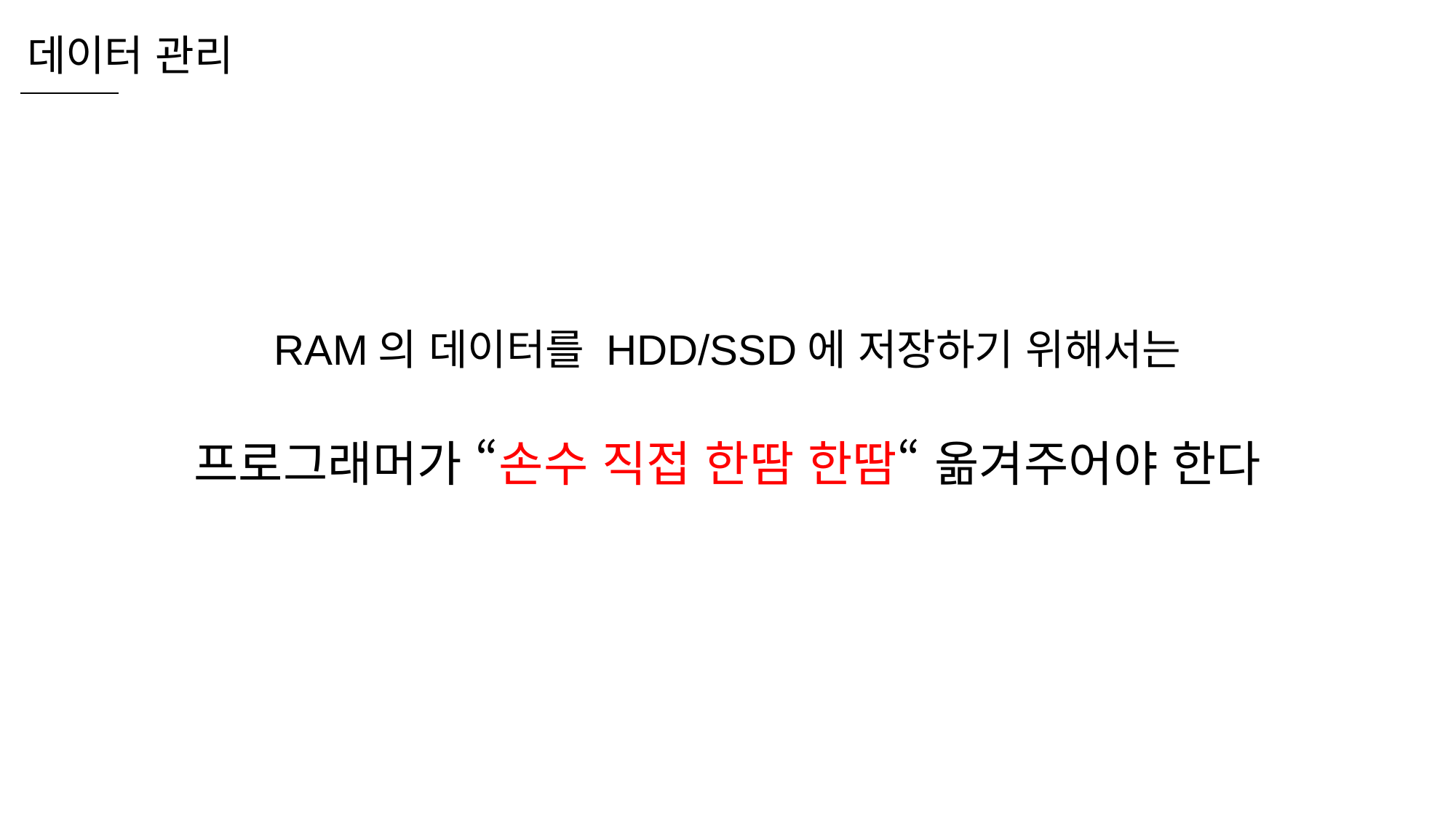

데이터 관리
RAM의 데이터를 HDD/SSD에 저장하기 위해서는
프로그래머가 “손수 직접 한땀 한땀“ 옮겨주어야 한다